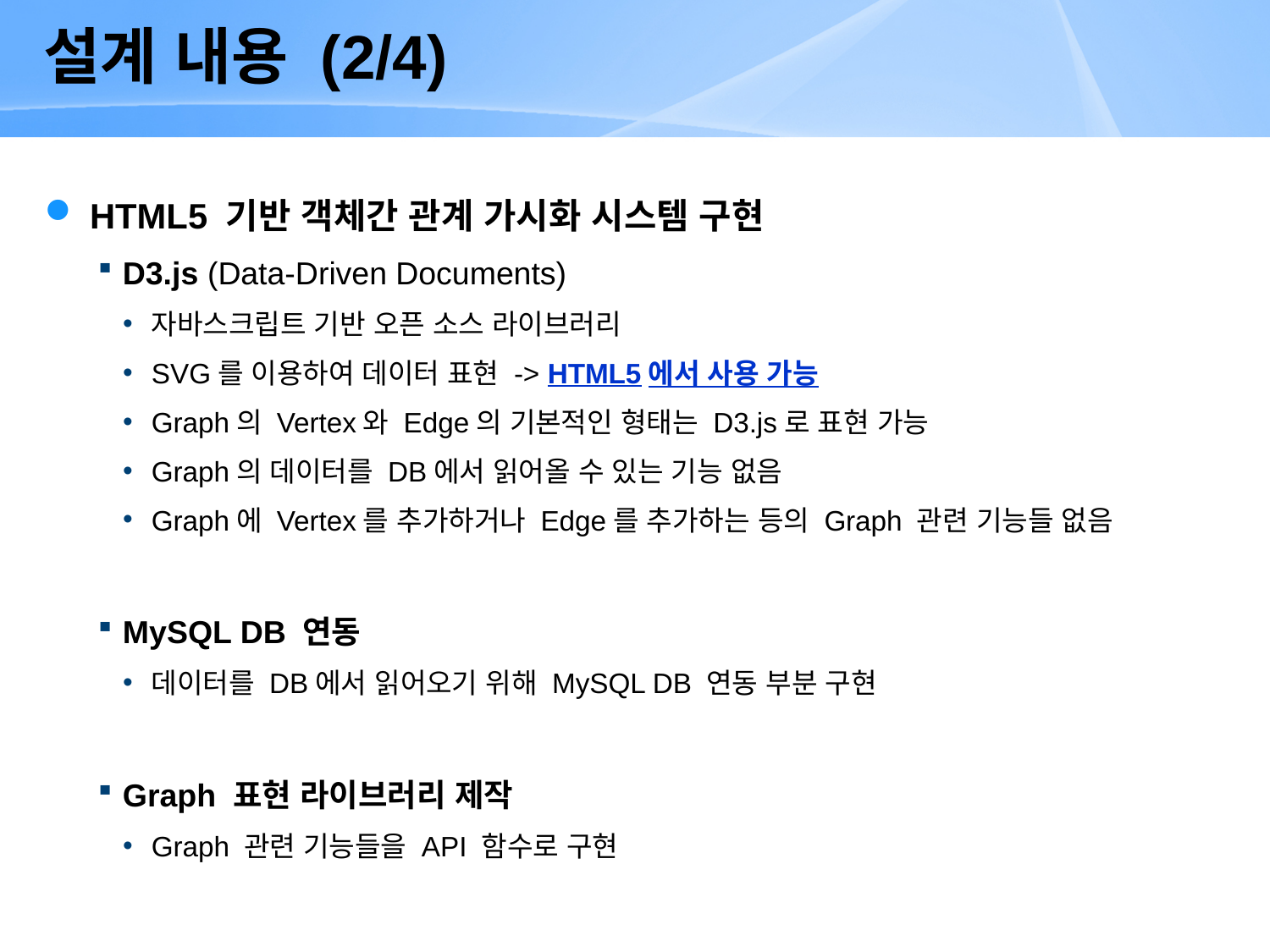

설계 내용 (2/4)
 HTML5 기반 객체간 관계 가시화 시스템 구현
D3.js (Data-Driven Documents)
자바스크립트 기반 오픈 소스 라이브러리
SVG를 이용하여 데이터 표현 -> HTML5에서 사용 가능
Graph의 Vertex와 Edge의 기본적인 형태는 D3.js로 표현 가능
Graph의 데이터를 DB에서 읽어올 수 있는 기능 없음
Graph에 Vertex를 추가하거나 Edge를 추가하는 등의 Graph 관련 기능들 없음

MySQL DB 연동
데이터를 DB에서 읽어오기 위해 MySQL DB 연동 부분 구현

Graph 표현 라이브러리 제작
Graph 관련 기능들을 API 함수로 구현